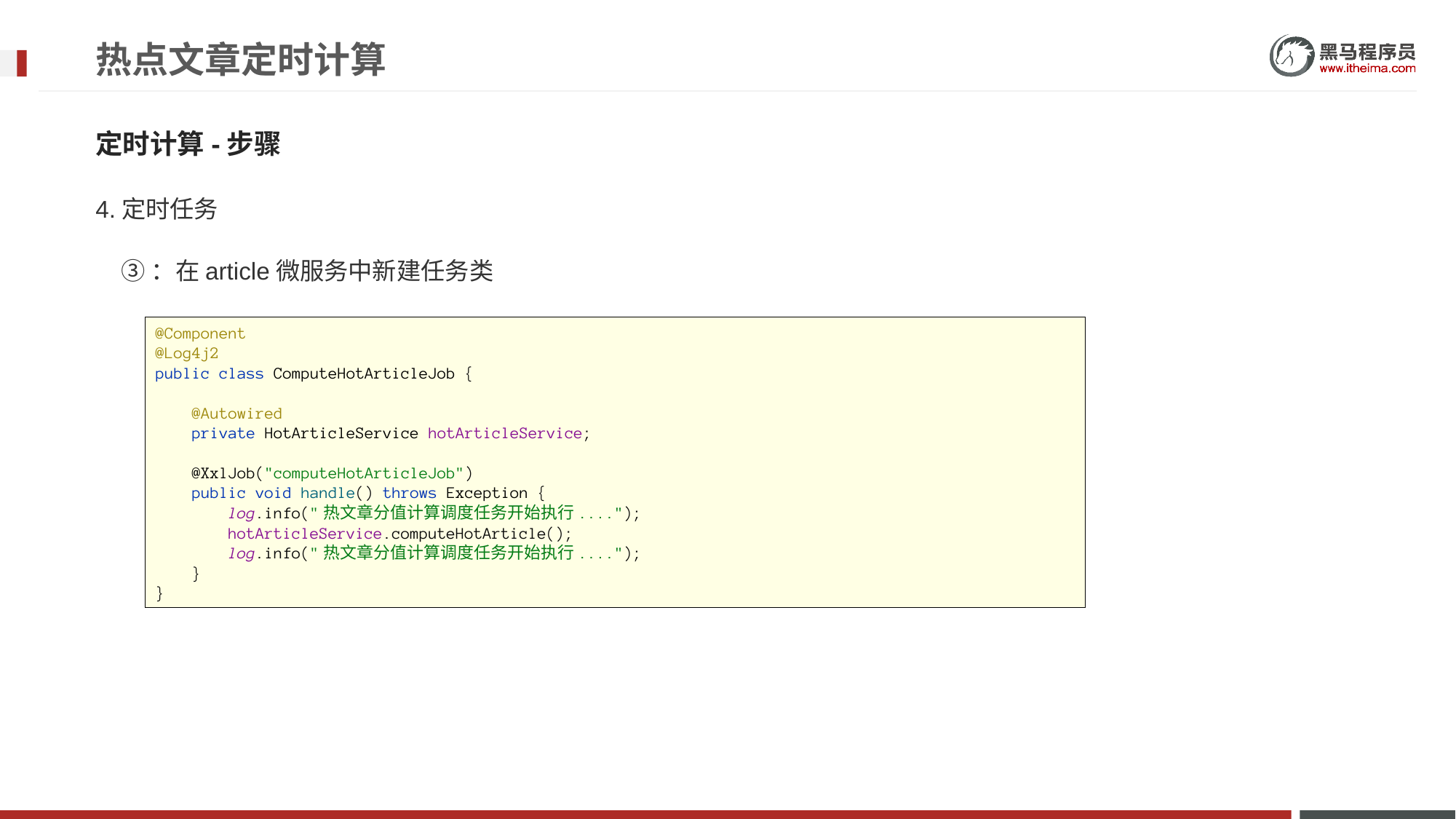

# 热点文章定时计算
定时计算-步骤
4.定时任务
③：在article微服务中新建任务类
@Component
@Log4j2
public class ComputeHotArticleJob {
    @Autowired
    private HotArticleService hotArticleService;
    @XxlJob("computeHotArticleJob")
    public void handle() throws Exception {
        log.info("热文章分值计算调度任务开始执行....");
        hotArticleService.computeHotArticle();
        log.info("热文章分值计算调度任务开始执行....");
    }
}